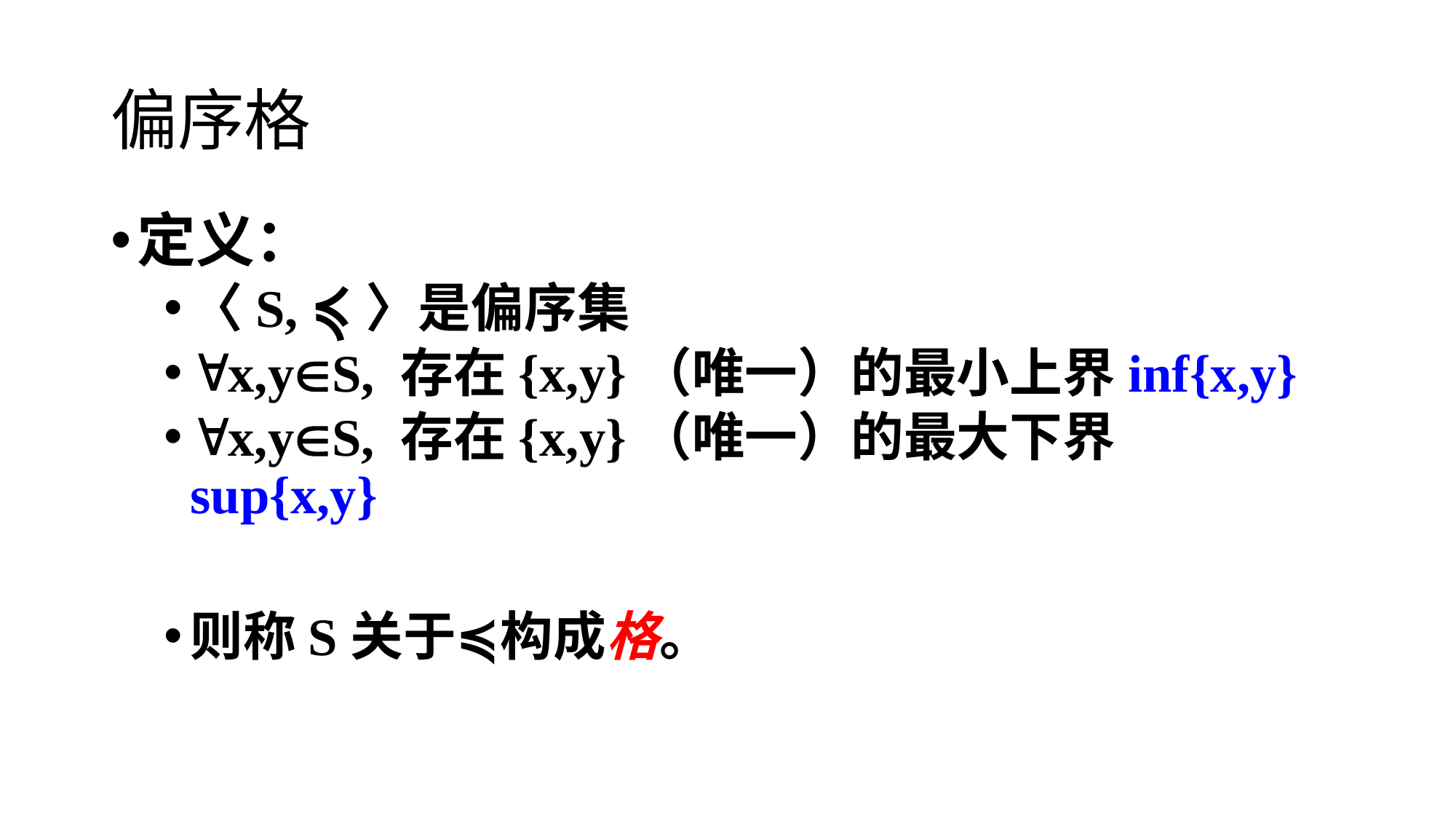

# 偏序格
定义：
〈S, ≼〉是偏序集
∀x,y∈S, 存在{x,y}（唯一）的最小上界inf{x,y}
∀x,y∈S, 存在{x,y}（唯一）的最大下界sup{x,y}

则称S关于≼构成格。